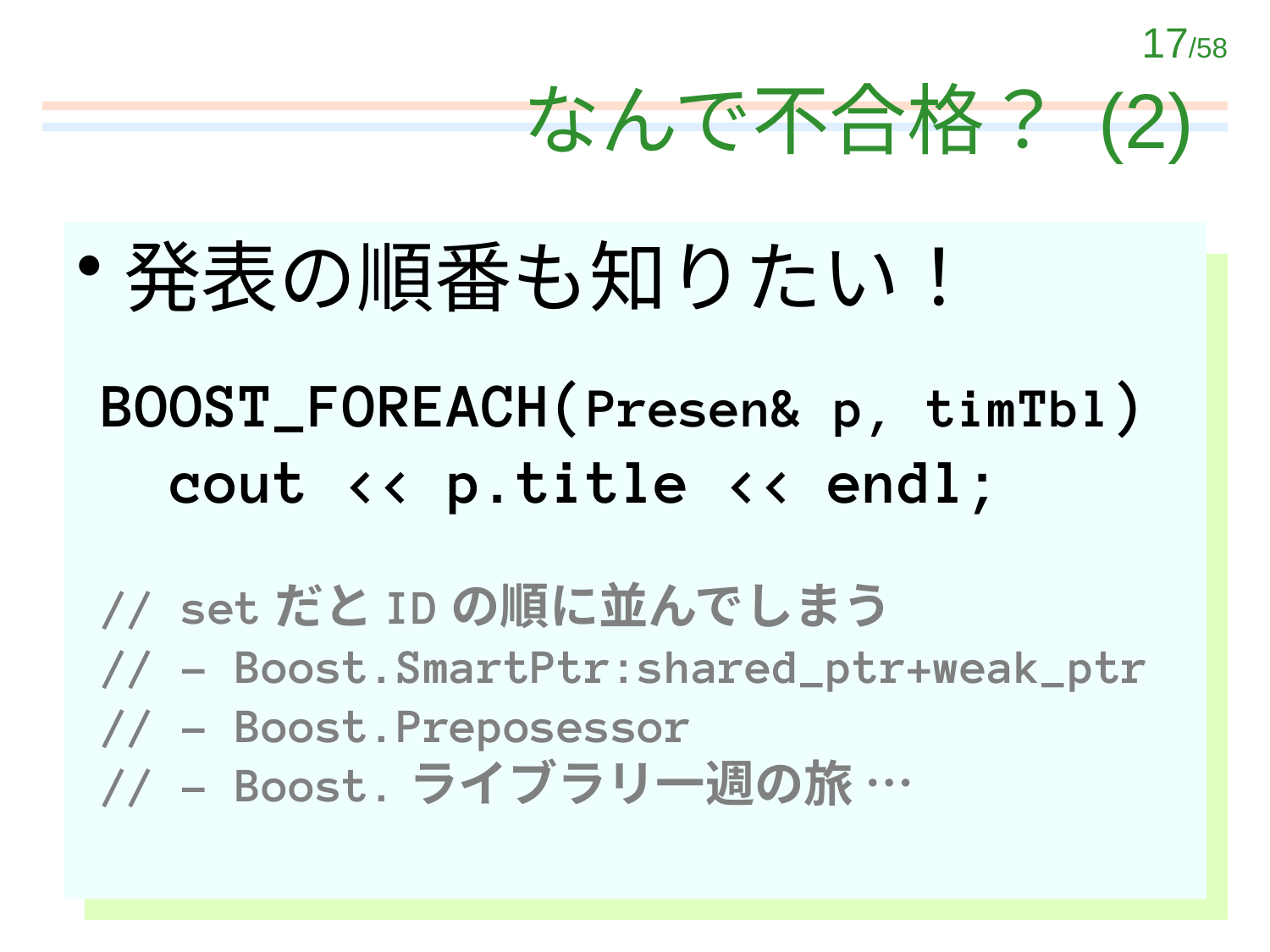

# なんで不合格？ (2)
発表の順番も知りたい！
BOOST_FOREACH(Presen& p, timTbl)
  cout << p.title << endl;

// setだとIDの順に並んでしまう
// - Boost.SmartPtr:shared_ptr+weak_ptr
// - Boost.Preposessor
// - Boost.ライブラリ一週の旅 …